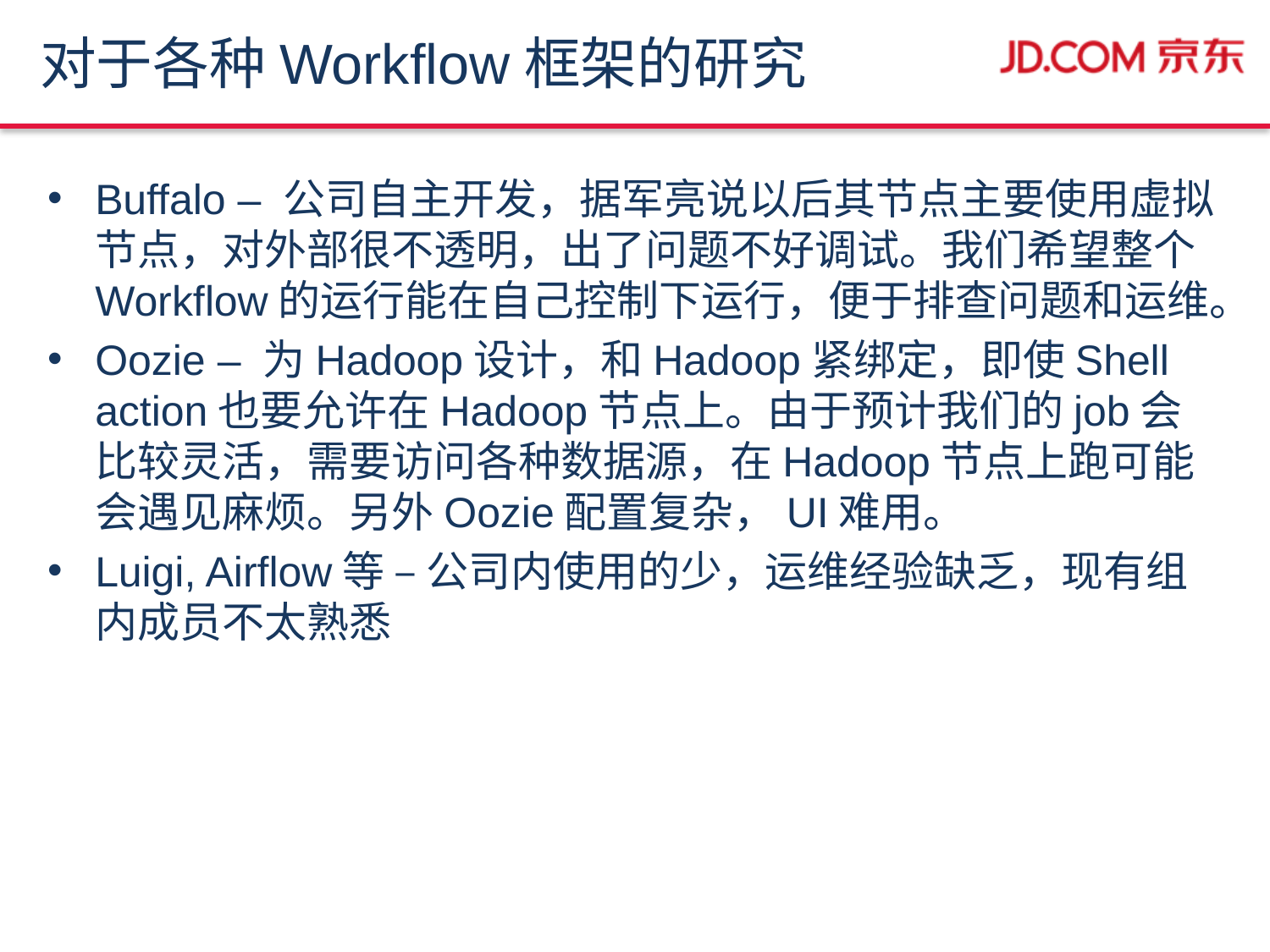

# 对于各种Workflow框架的研究
Buffalo – 公司自主开发，据军亮说以后其节点主要使用虚拟节点，对外部很不透明，出了问题不好调试。我们希望整个Workflow的运行能在自己控制下运行，便于排查问题和运维。
Oozie – 为Hadoop设计，和Hadoop紧绑定，即使Shell action也要允许在Hadoop节点上。由于预计我们的job会比较灵活，需要访问各种数据源，在Hadoop节点上跑可能会遇见麻烦。另外Oozie配置复杂，UI难用。
Luigi, Airflow等 – 公司内使用的少，运维经验缺乏，现有组内成员不太熟悉